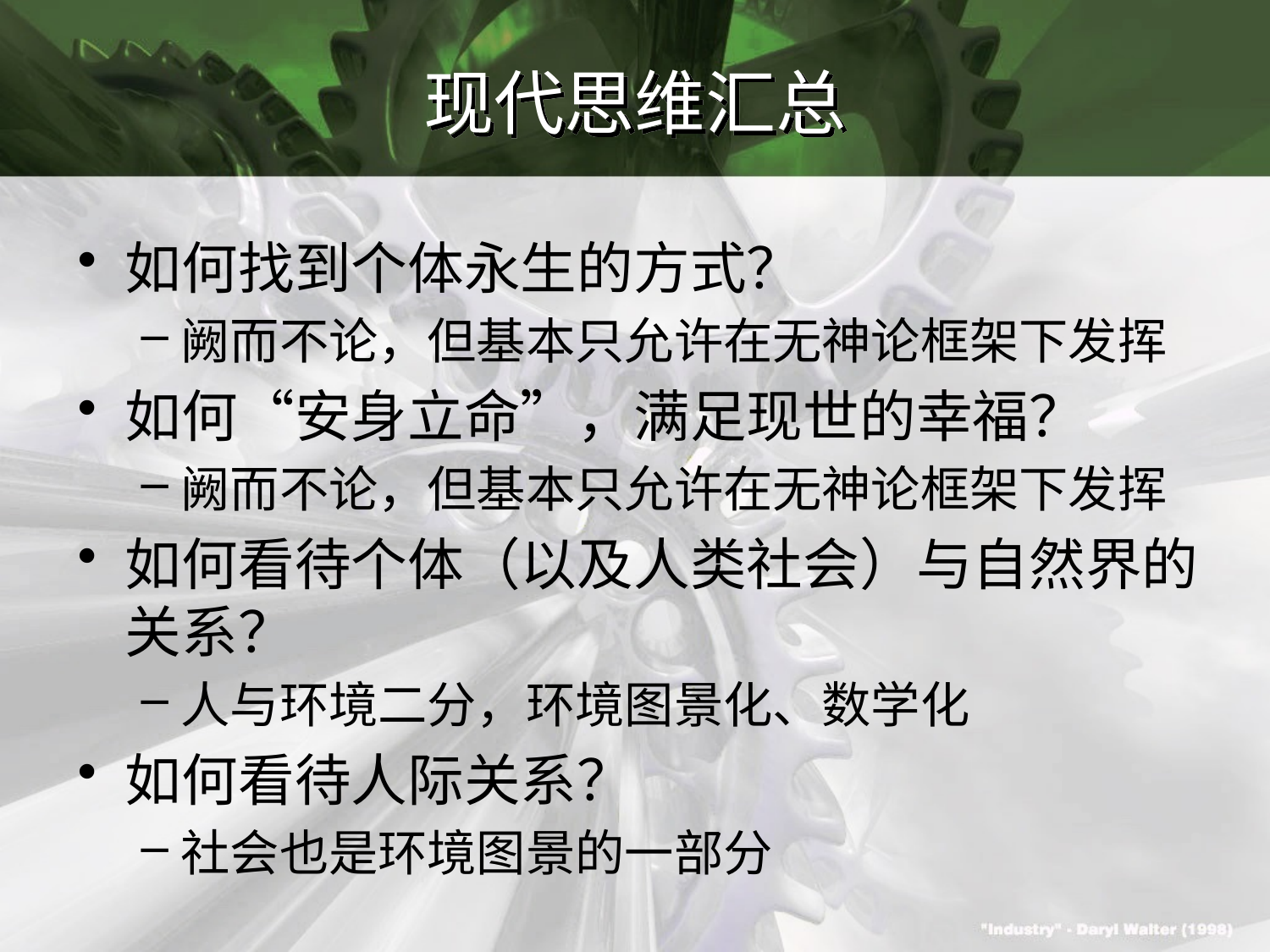

# 现代思维汇总
如何找到个体永生的方式？
阙而不论，但基本只允许在无神论框架下发挥
如何“安身立命”，满足现世的幸福？
阙而不论，但基本只允许在无神论框架下发挥
如何看待个体（以及人类社会）与自然界的关系？
人与环境二分，环境图景化、数学化
如何看待人际关系？
社会也是环境图景的一部分